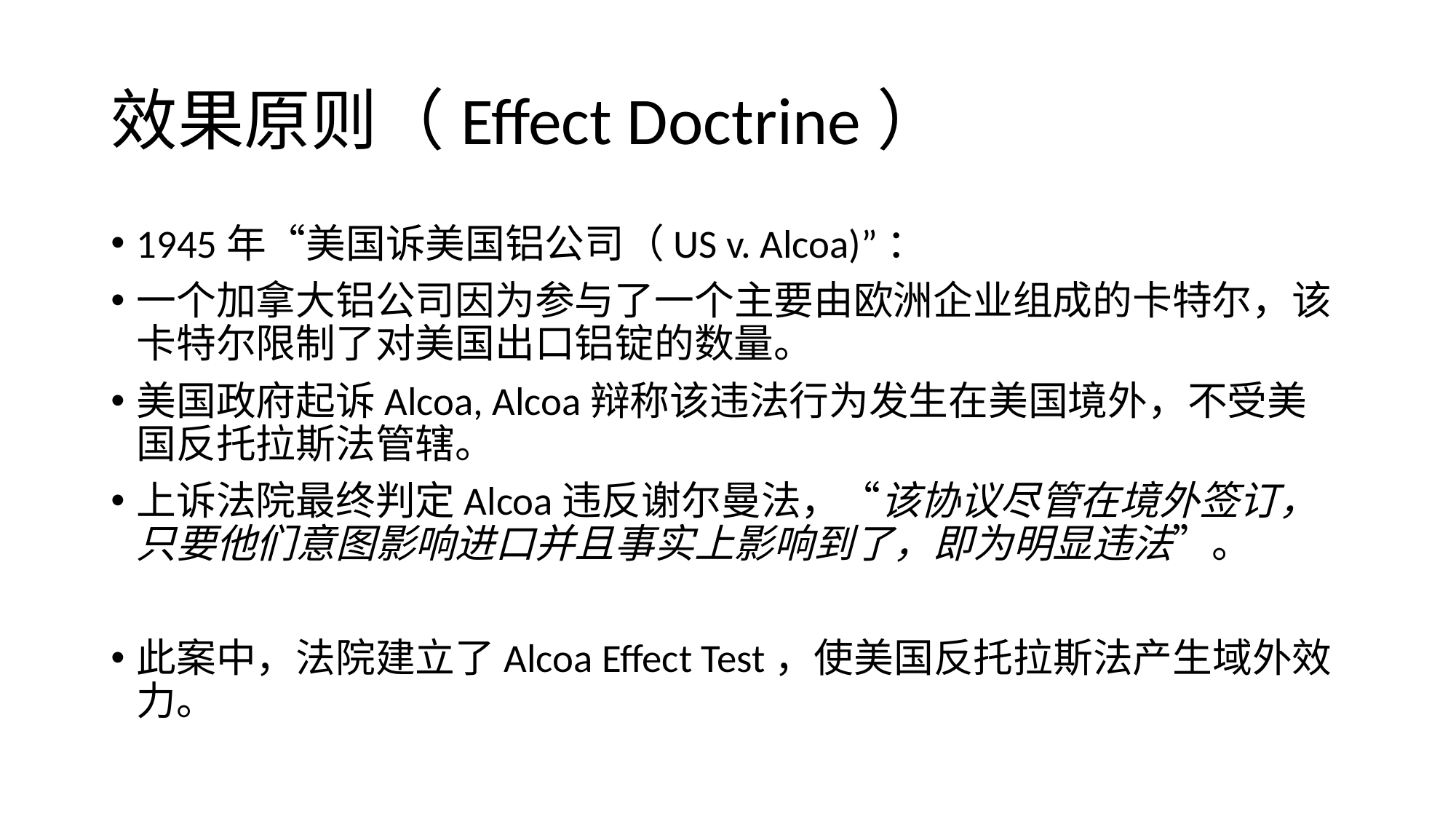

# 效果原则（Effect Doctrine）
1945年“美国诉美国铝公司（US v. Alcoa)”：
一个加拿大铝公司因为参与了一个主要由欧洲企业组成的卡特尔，该卡特尔限制了对美国出口铝锭的数量。
美国政府起诉Alcoa, Alcoa辩称该违法行为发生在美国境外，不受美国反托拉斯法管辖。
上诉法院最终判定Alcoa违反谢尔曼法，“该协议尽管在境外签订，只要他们意图影响进口并且事实上影响到了，即为明显违法”。

此案中，法院建立了Alcoa Effect Test，使美国反托拉斯法产生域外效力。